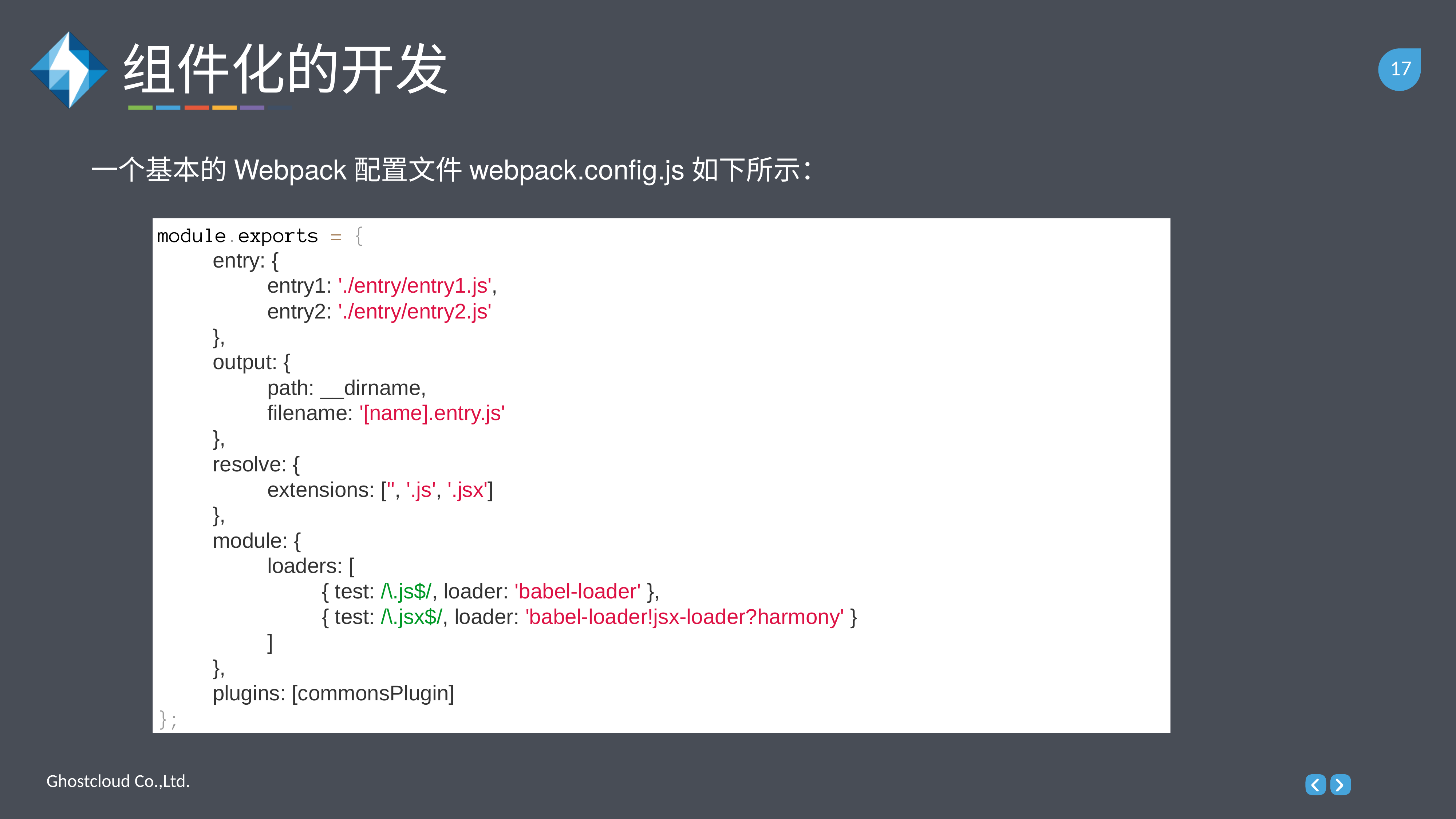

组件化的开发

一个基本的Webpack配置文件webpack.config.js如下所示：
module.exports = {
	entry: {
		entry1: './entry/entry1.js',
		entry2: './entry/entry2.js'
	},
	output: {
		path: __dirname,
		filename: '[name].entry.js'
	},
	resolve: {
		extensions: ['', '.js', '.jsx']
	},
	module: {
		loaders: [
			{ test: /\.js$/, loader: 'babel-loader' },
			{ test: /\.jsx$/, loader: 'babel-loader!jsx-loader?harmony' }
		]
	},
	plugins: [commonsPlugin]
};